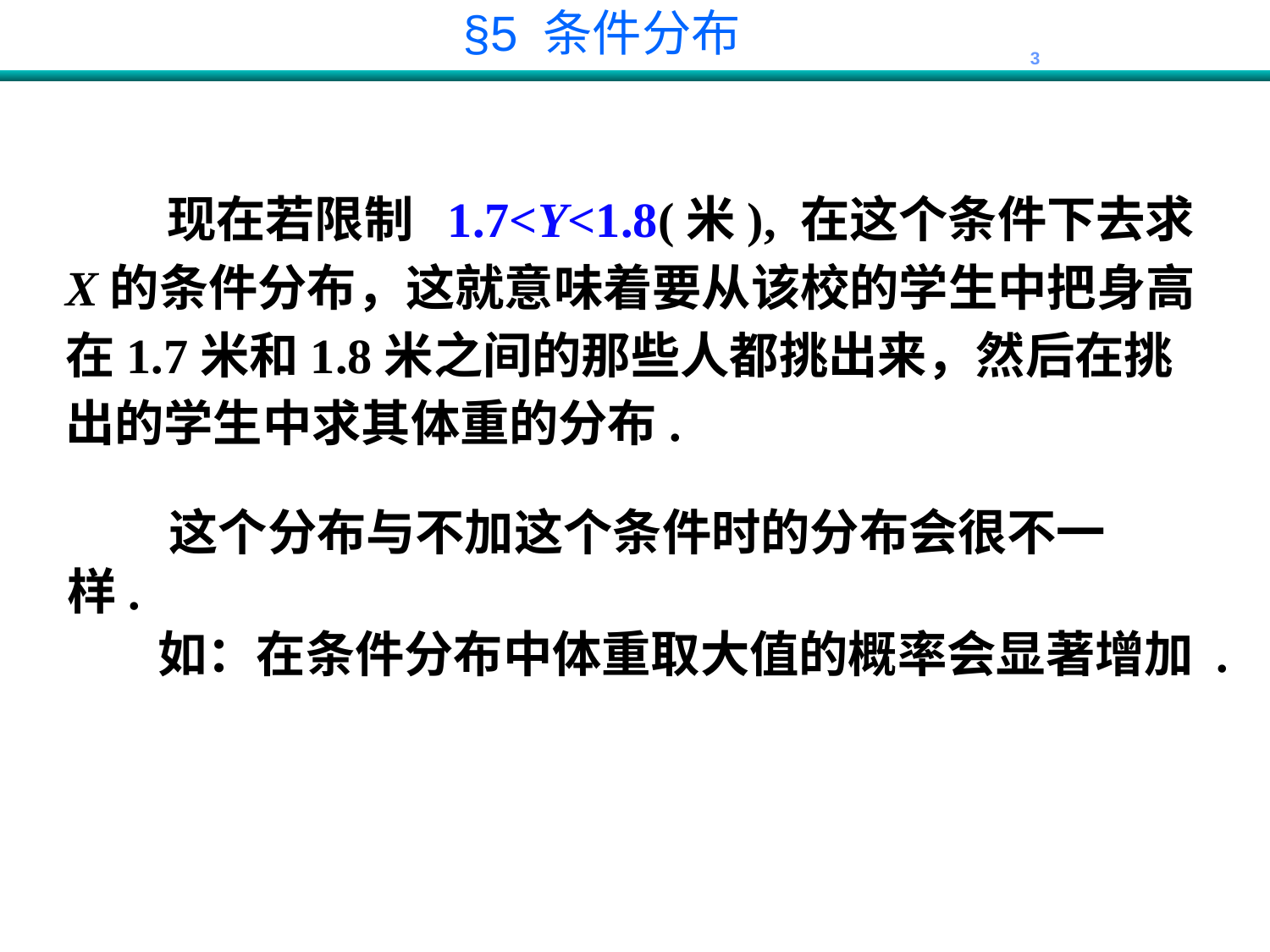

现在若限制  1.7<Y<1.8(米), 在这个条件下去求 X的条件分布，这就意味着要从该校的学生中把身高在1.7米和1.8米之间的那些人都挑出来，然后在挑出的学生中求其体重的分布.
        这个分布与不加这个条件时的分布会很不一样.
       如：在条件分布中体重取大值的概率会显著增加 .